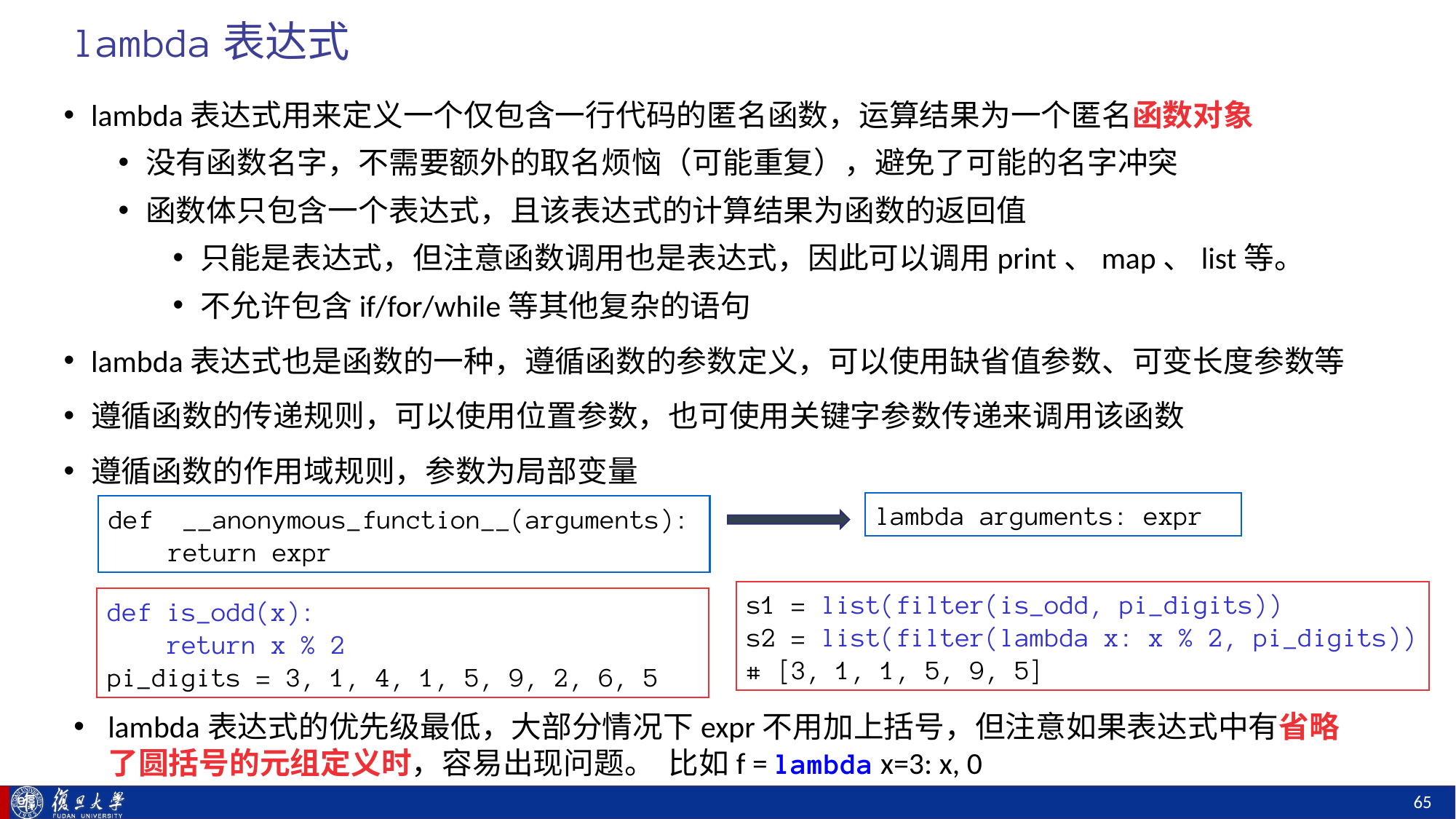

# lambda表达式
lambda表达式用来定义一个仅包含一行代码的匿名函数，运算结果为一个匿名函数对象
没有函数名字，不需要额外的取名烦恼（可能重复），避免了可能的名字冲突
函数体只包含一个表达式，且该表达式的计算结果为函数的返回值
只能是表达式，但注意函数调用也是表达式，因此可以调用print、map、list等。
不允许包含if/for/while等其他复杂的语句
lambda表达式也是函数的一种，遵循函数的参数定义，可以使用缺省值参数、可变长度参数等
遵循函数的传递规则，可以使用位置参数，也可使用关键字参数传递来调用该函数
遵循函数的作用域规则，参数为局部变量

lambda arguments: expr
def  __anonymous_function__(arguments):
    return expr

s1 = list(filter(is_odd, pi_digits))
s2 = list(filter(lambda x: x % 2, pi_digits))
# [3, 1, 1, 5, 9, 5]
def is_odd(x):
    return x % 2
pi_digits = 3, 1, 4, 1, 5, 9, 2, 6, 5
lambda表达式的优先级最低，大部分情况下expr不用加上括号，但注意如果表达式中有省略了圆括号的元组定义时，容易出现问题。  比如f = lambda x=3: x, 0